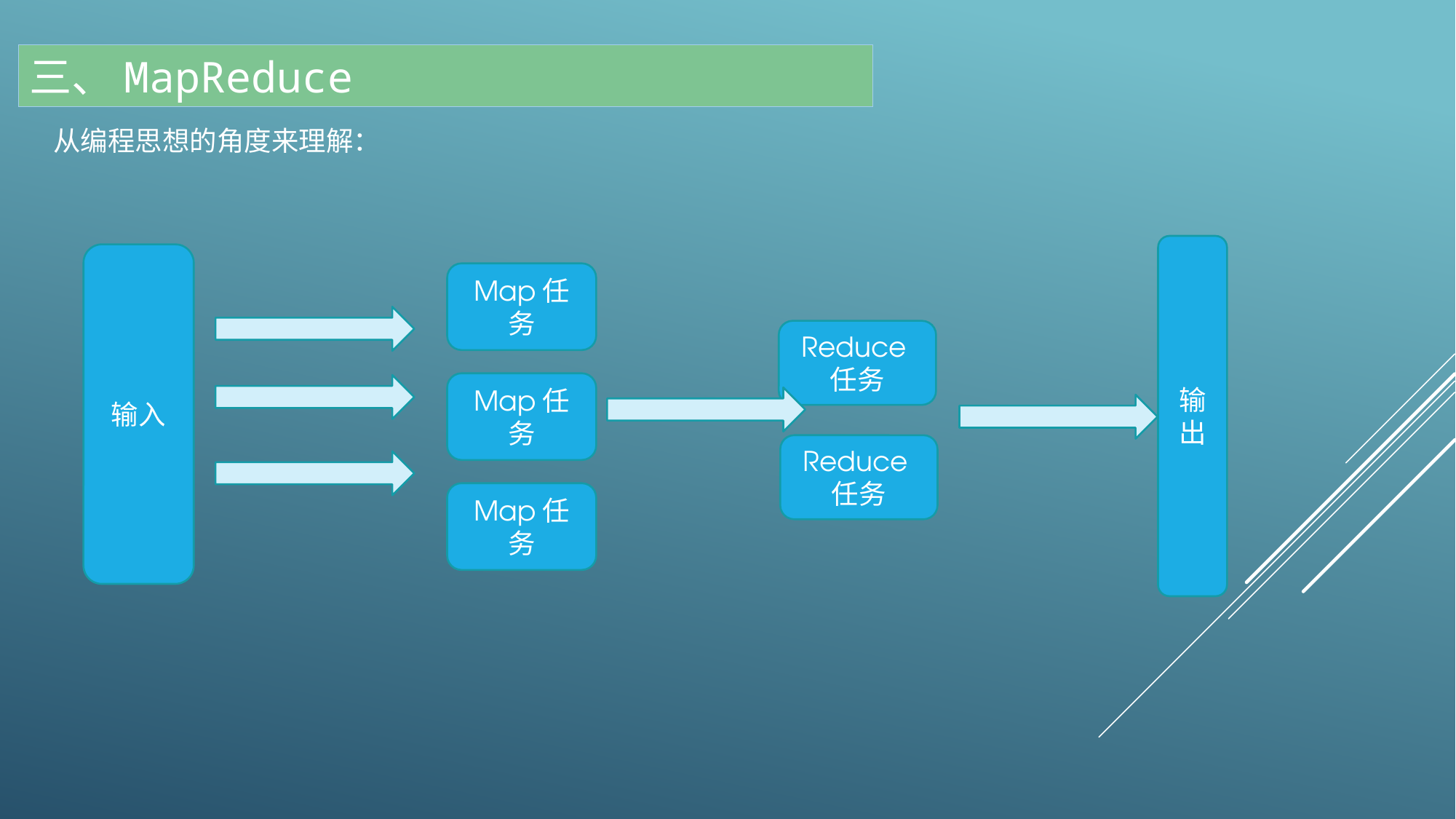

三、MapReduce
从编程思想的角度来理解：
输出
输入
Map任务

Reduce任务
Map任务

Reduce任务

Map任务